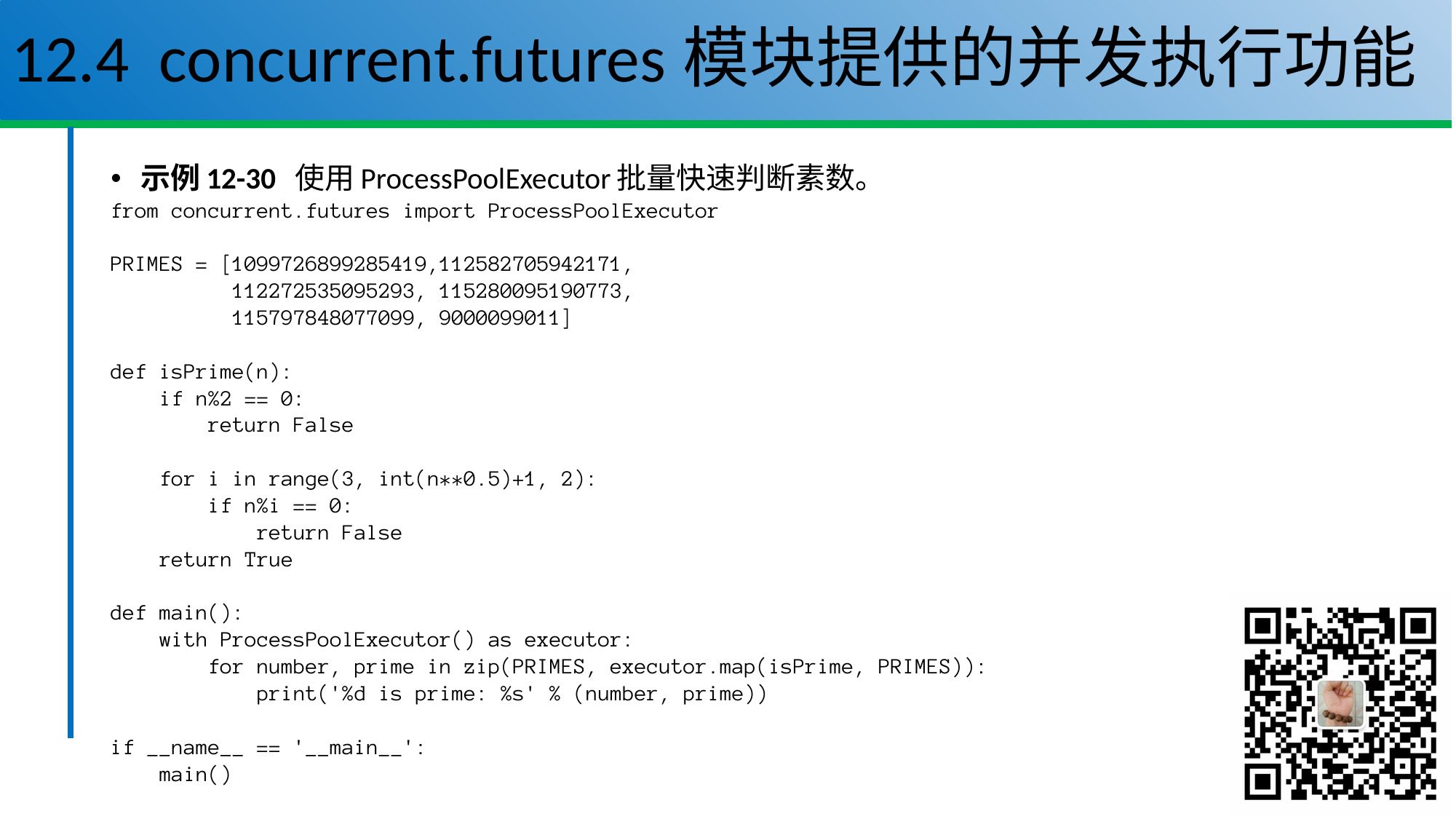

# 12.4  concurrent.futures模块提供的并发执行功能
示例12-30  使用ProcessPoolExecutor批量快速判断素数。
from concurrent.futures import ProcessPoolExecutor

PRIMES = [1099726899285419,112582705942171,
          112272535095293, 115280095190773,
          115797848077099, 9000099011]

def isPrime(n):
    if n%2 == 0:
        return False

    for i in range(3, int(n**0.5)+1, 2):
        if n%i == 0:
            return False
    return True

def main():
    with ProcessPoolExecutor() as executor:
        for number, prime in zip(PRIMES, executor.map(isPrime, PRIMES)):
            print('%d is prime: %s' % (number, prime))

if __name__ == '__main__':
    main()
72